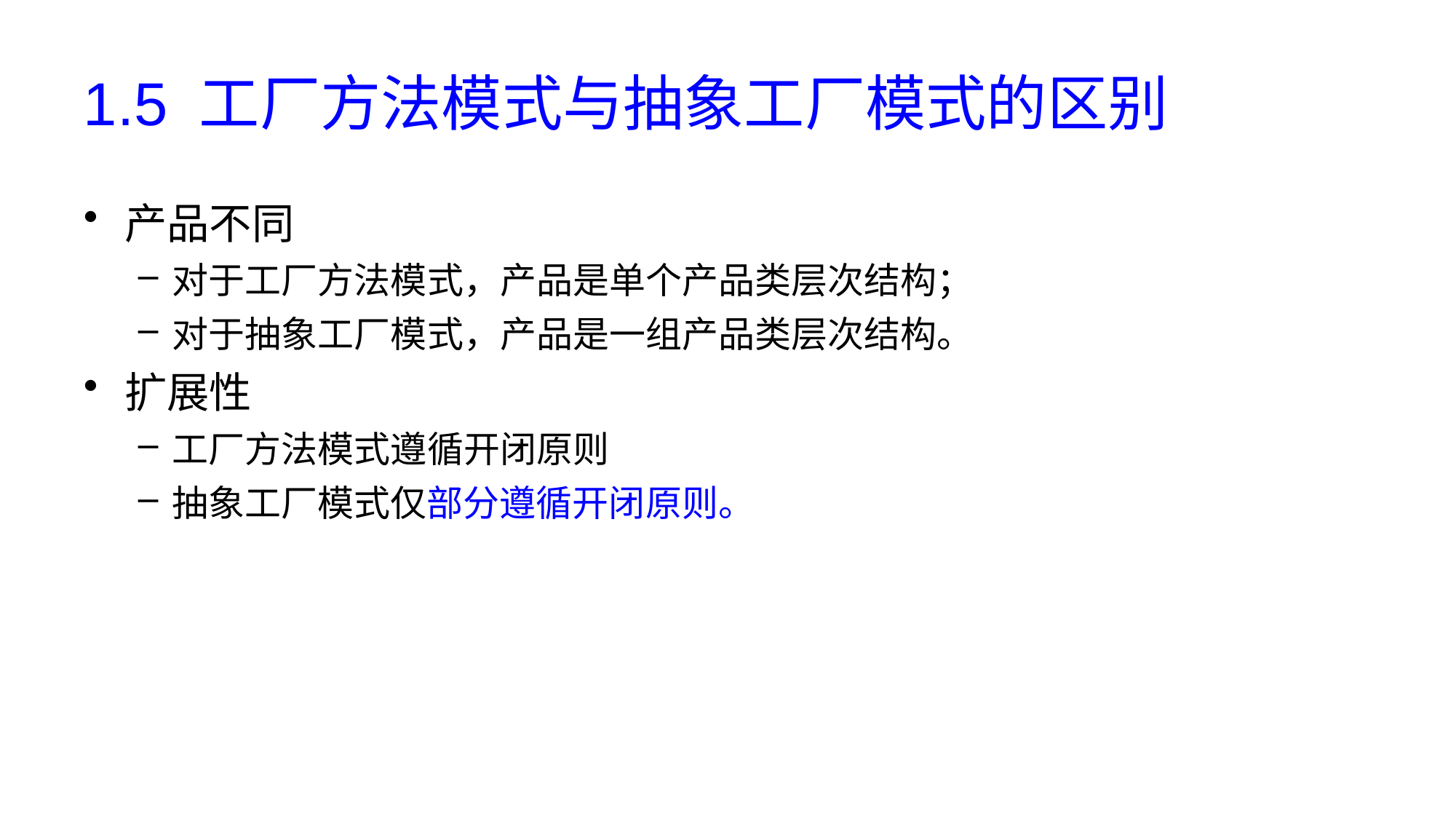

# 1.5 工厂方法模式与抽象工厂模式的区别
产品不同
对于工厂方法模式，产品是单个产品类层次结构；
对于抽象工厂模式，产品是一组产品类层次结构。
扩展性
工厂方法模式遵循开闭原则
抽象工厂模式仅部分遵循开闭原则。
17